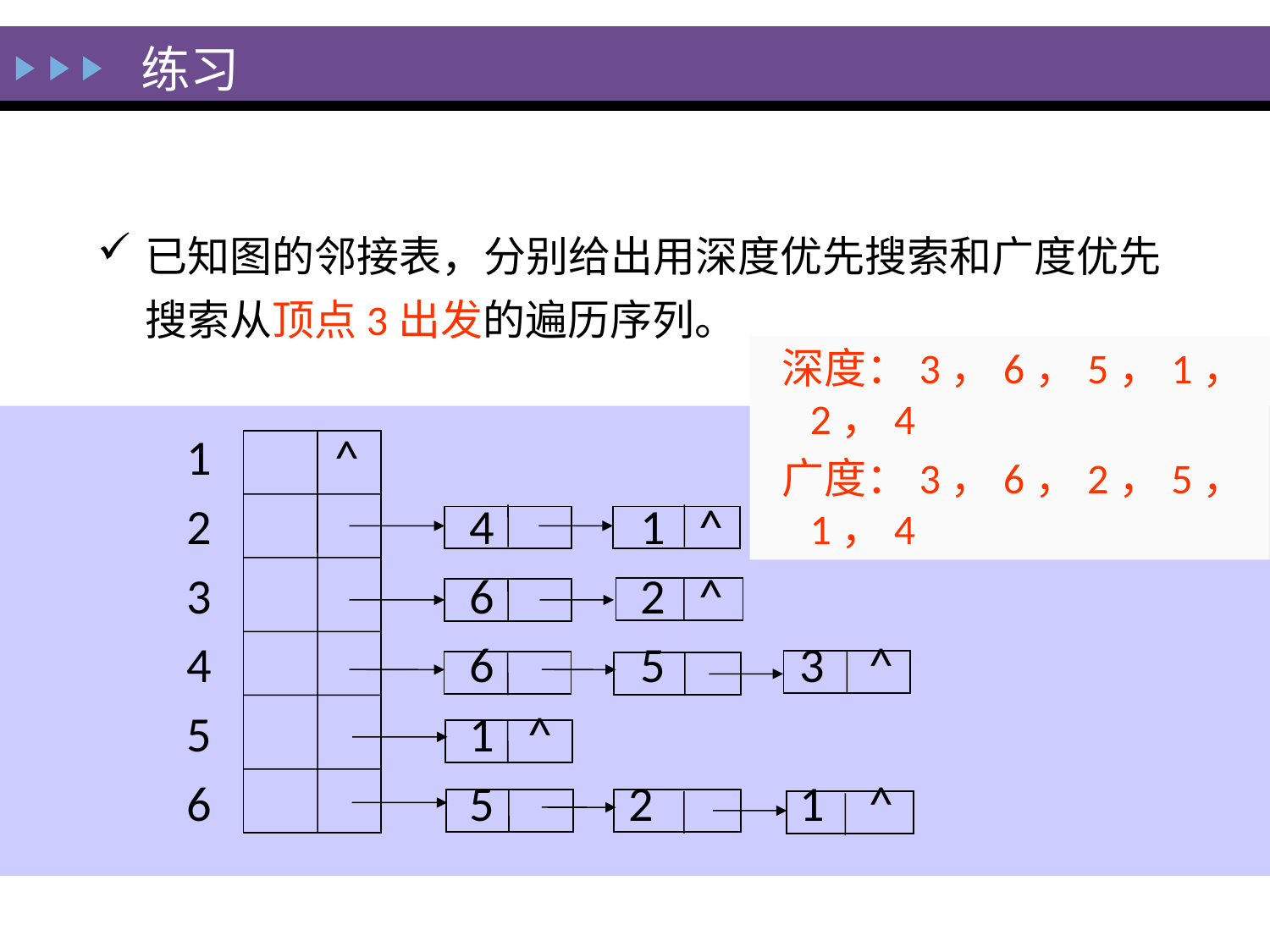

练习
已知图的邻接表，分别给出用深度优先搜索和广度优先搜索从顶点3出发的遍历序列。

        1           ^
        2                       4             1   ^
        3                       6             2   ^
        4                       6             5            3    ^
        5                       1   ^
        6                       5            2             1    ^

 深度：3，6，5，1，2，4
 广度：3，6，2，5，1，4